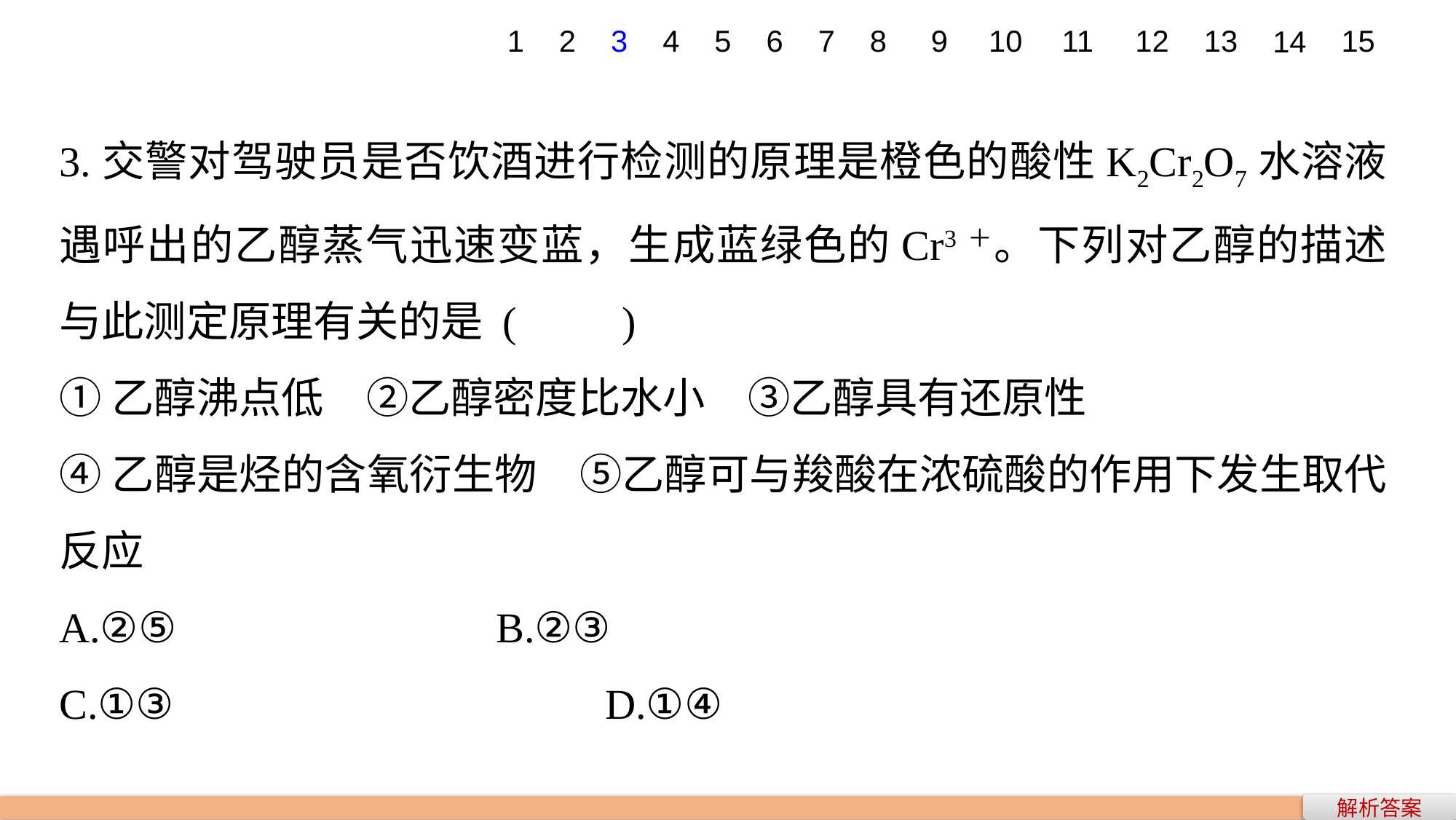

1
2
3
4
5
6
7
8
9
10
12
13
15
11
14
3.交警对驾驶员是否饮酒进行检测的原理是橙色的酸性K2Cr2O7水溶液遇呼出的乙醇蒸气迅速变蓝，生成蓝绿色的Cr3＋。下列对乙醇的描述与此测定原理有关的是 (　　)
①乙醇沸点低　②乙醇密度比水小　③乙醇具有还原性
④乙醇是烃的含氧衍生物　⑤乙醇可与羧酸在浓硫酸的作用下发生取代反应
A.②⑤  			B.②③
C.①③  				D.①④
解析答案